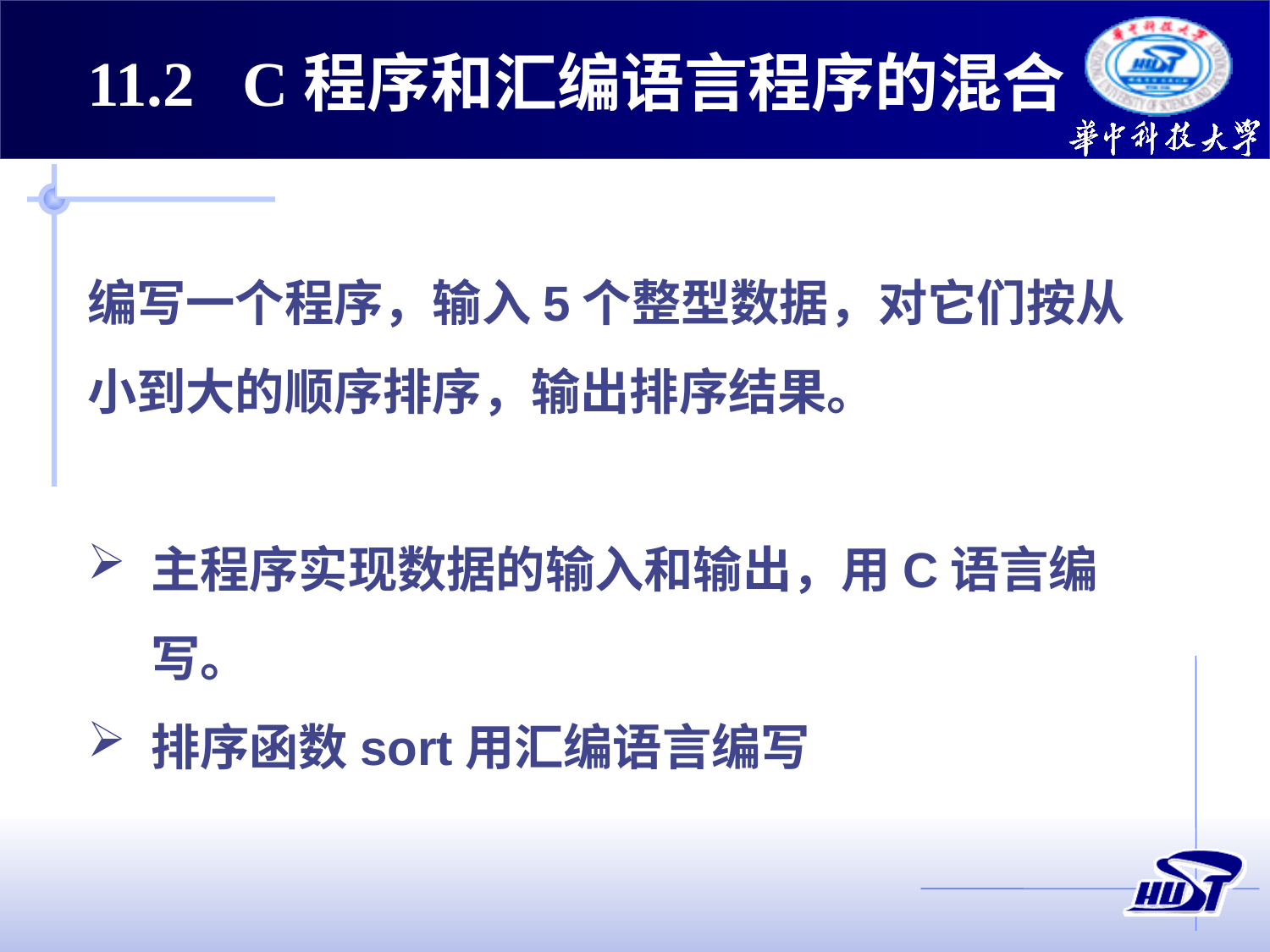

11.2   C程序和汇编语言程序的混合
编写一个程序，输入5个整型数据，对它们按从小到大的顺序排序，输出排序结果。

主程序实现数据的输入和输出，用C语言编写。
排序函数sort用汇编语言编写